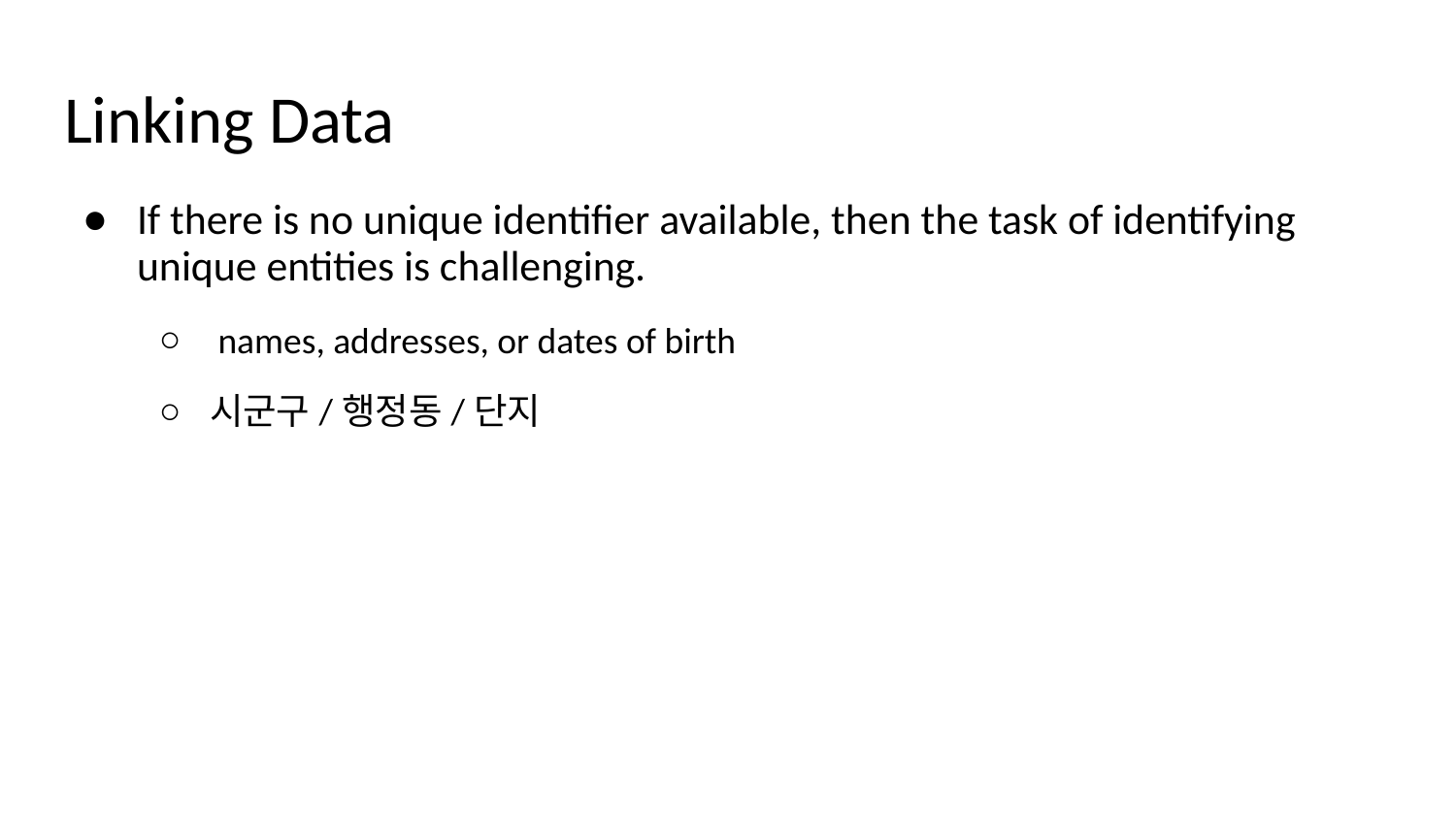

# Linking Data
If there is no unique identiﬁer available, then the task of identifying unique entities is challenging.
 names, addresses, or dates of birth
시군구/행정동/단지